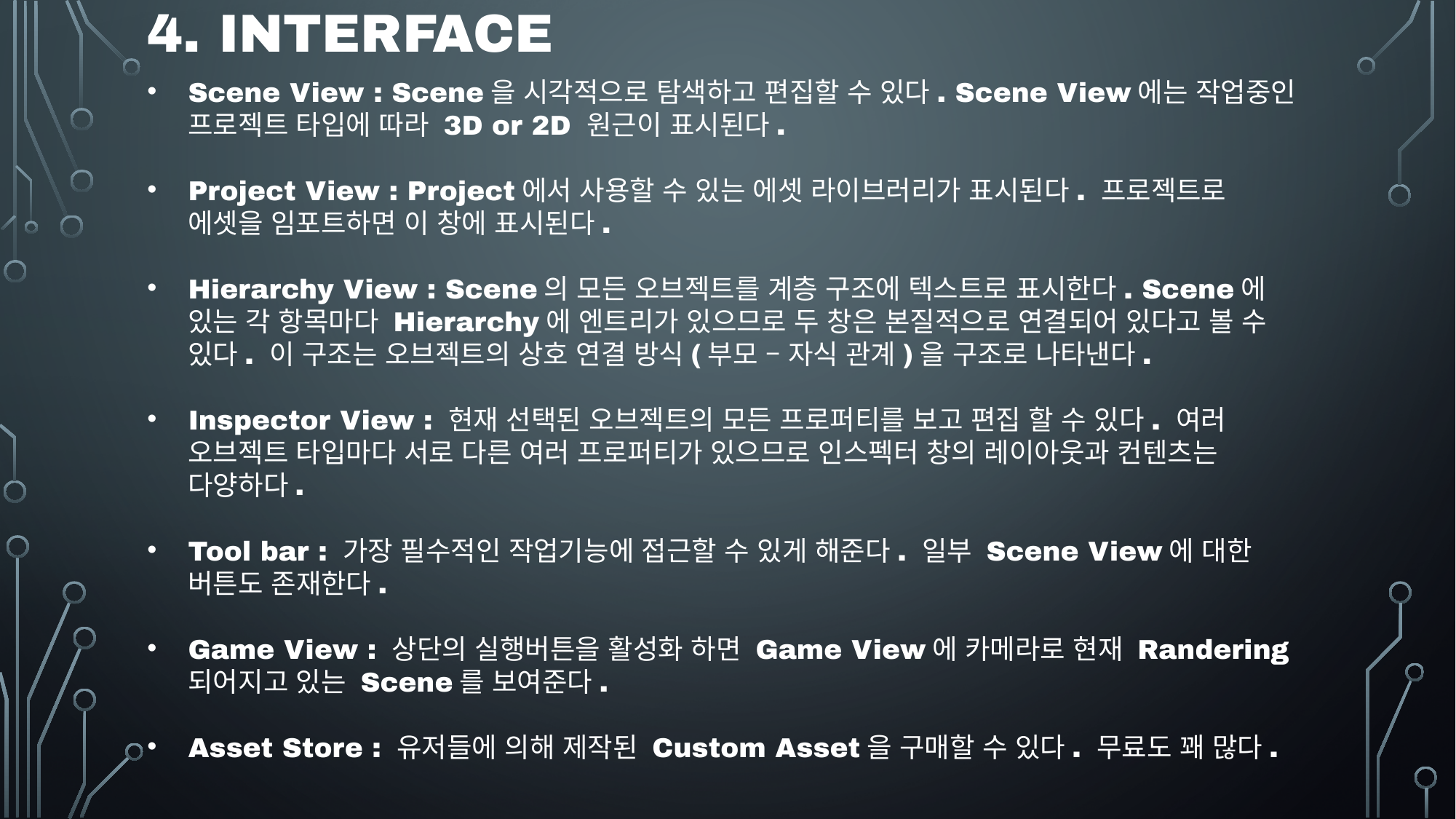

# 4. Interface
Scene View : Scene을 시각적으로 탐색하고 편집할 수 있다. Scene View에는 작업중인 프로젝트 타입에 따라 3D or 2D 원근이 표시된다.

Project View : Project에서 사용할 수 있는 에셋 라이브러리가 표시된다. 프로젝트로 에셋을 임포트하면 이 창에 표시된다.

Hierarchy View : Scene의 모든 오브젝트를 계층 구조에 텍스트로 표시한다. Scene에 있는 각 항목마다 Hierarchy에 엔트리가 있으므로 두 창은 본질적으로 연결되어 있다고 볼 수 있다. 이 구조는 오브젝트의 상호 연결 방식(부모 – 자식 관계)을 구조로 나타낸다.

Inspector View : 현재 선택된 오브젝트의 모든 프로퍼티를 보고 편집 할 수 있다. 여러 오브젝트 타입마다 서로 다른 여러 프로퍼티가 있으므로 인스펙터 창의 레이아웃과 컨텐츠는 다양하다.

Tool bar : 가장 필수적인 작업기능에 접근할 수 있게 해준다. 일부 Scene View에 대한 버튼도 존재한다.

Game View : 상단의 실행버튼을 활성화 하면 Game View에 카메라로 현재 Randering되어지고 있는 Scene를 보여준다.

Asset Store : 유저들에 의해 제작된 Custom Asset을 구매할 수 있다. 무료도 꽤 많다.